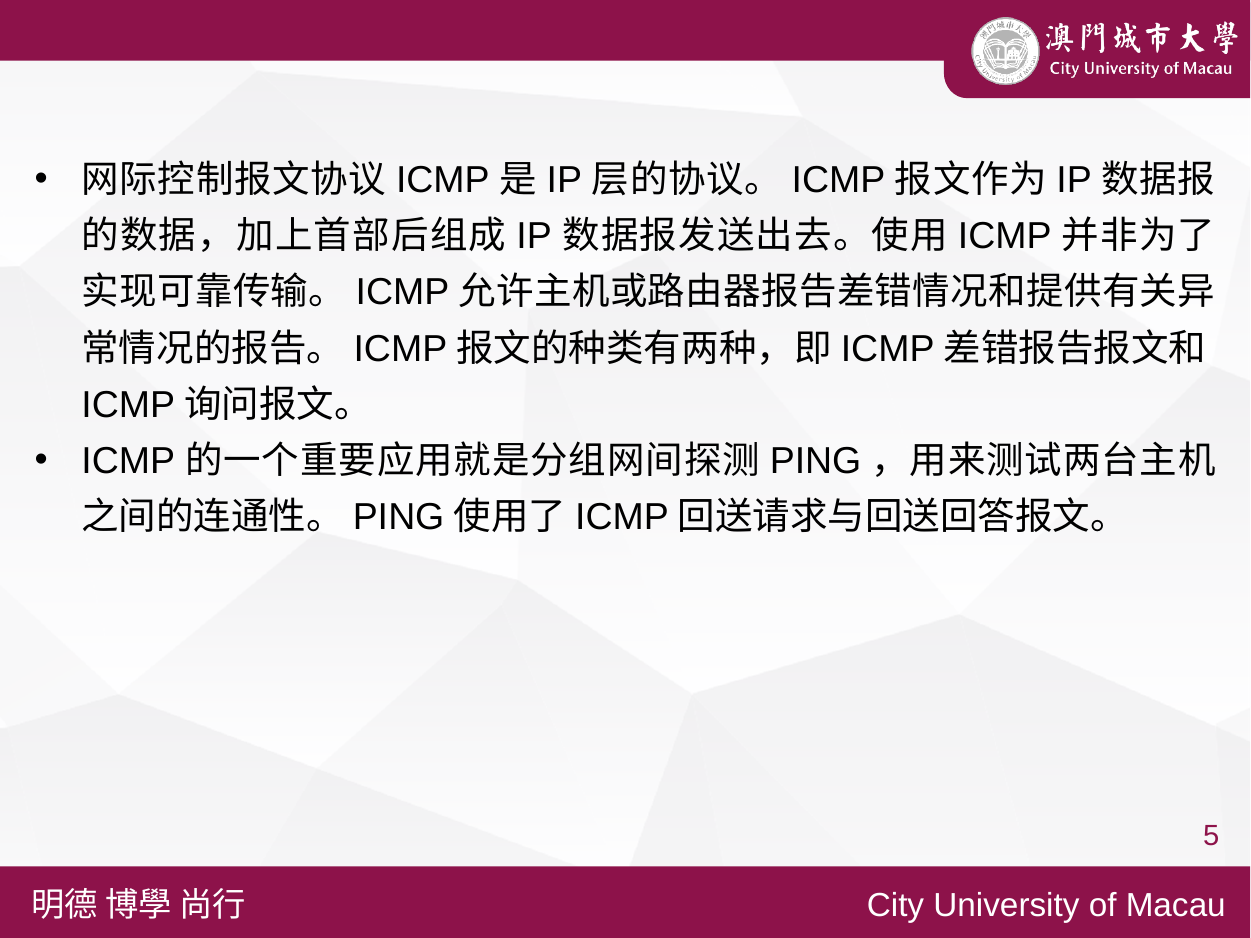

网际控制报文协议ICMP是IP层的协议。ICMP报文作为IP数据报的数据，加上首部后组成IP数据报发送出去。使用ICMP并非为了实现可靠传输。ICMP允许主机或路由器报告差错情况和提供有关异常情况的报告。ICMP报文的种类有两种，即ICMP差错报告报文和ICMP询问报文。
ICMP的一个重要应用就是分组网间探测PING，用来测试两台主机之间的连通性。PING使用了ICMP回送请求与回送回答报文。
5